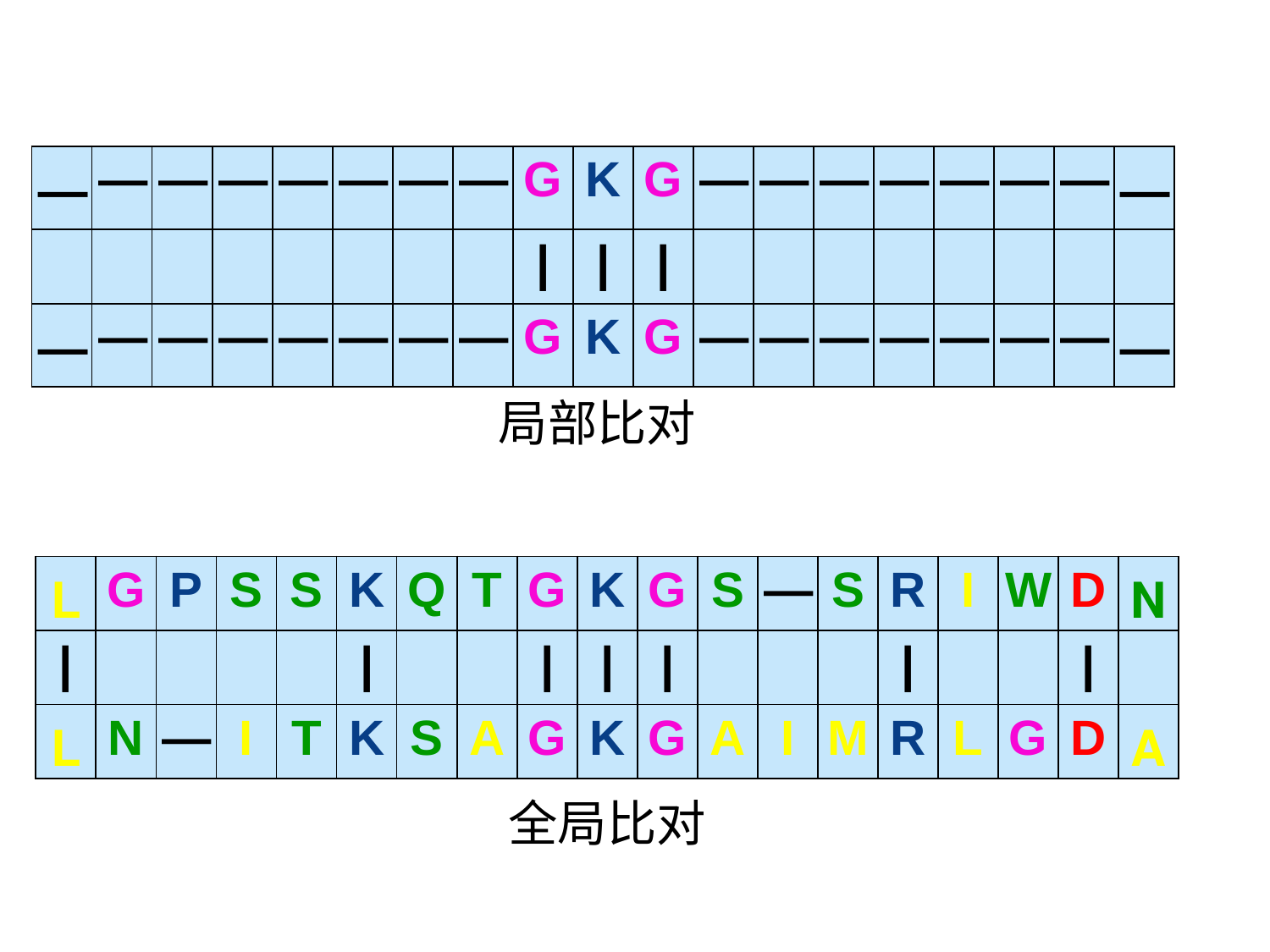

| — | — | — | — | — | — | — | — | G | K | G | — | — | — | — | — | — | — | — |
| --- | --- | --- | --- | --- | --- | --- | --- | --- | --- | --- | --- | --- | --- | --- | --- | --- | --- | --- |
|  |  |  |  |  |  |  |  | | | | | | |  |  |  |  |  |  |  |  |
| — | — | — | — | — | — | — | — | G | K | G | — | — | — | — | — | — | — | — |
局部比对
| L | G | P | S | S | K | Q | T | G | K | G | S | — | S | R | I | W | D | N |
| --- | --- | --- | --- | --- | --- | --- | --- | --- | --- | --- | --- | --- | --- | --- | --- | --- | --- | --- |
| | |  |  |  |  | | |  |  | | | | | | |  |  |  | | |  |  | | |  |
| L | N | — | I | T | K | S | A | G | K | G | A | I | M | R | L | G | D | A |
全局比对
42